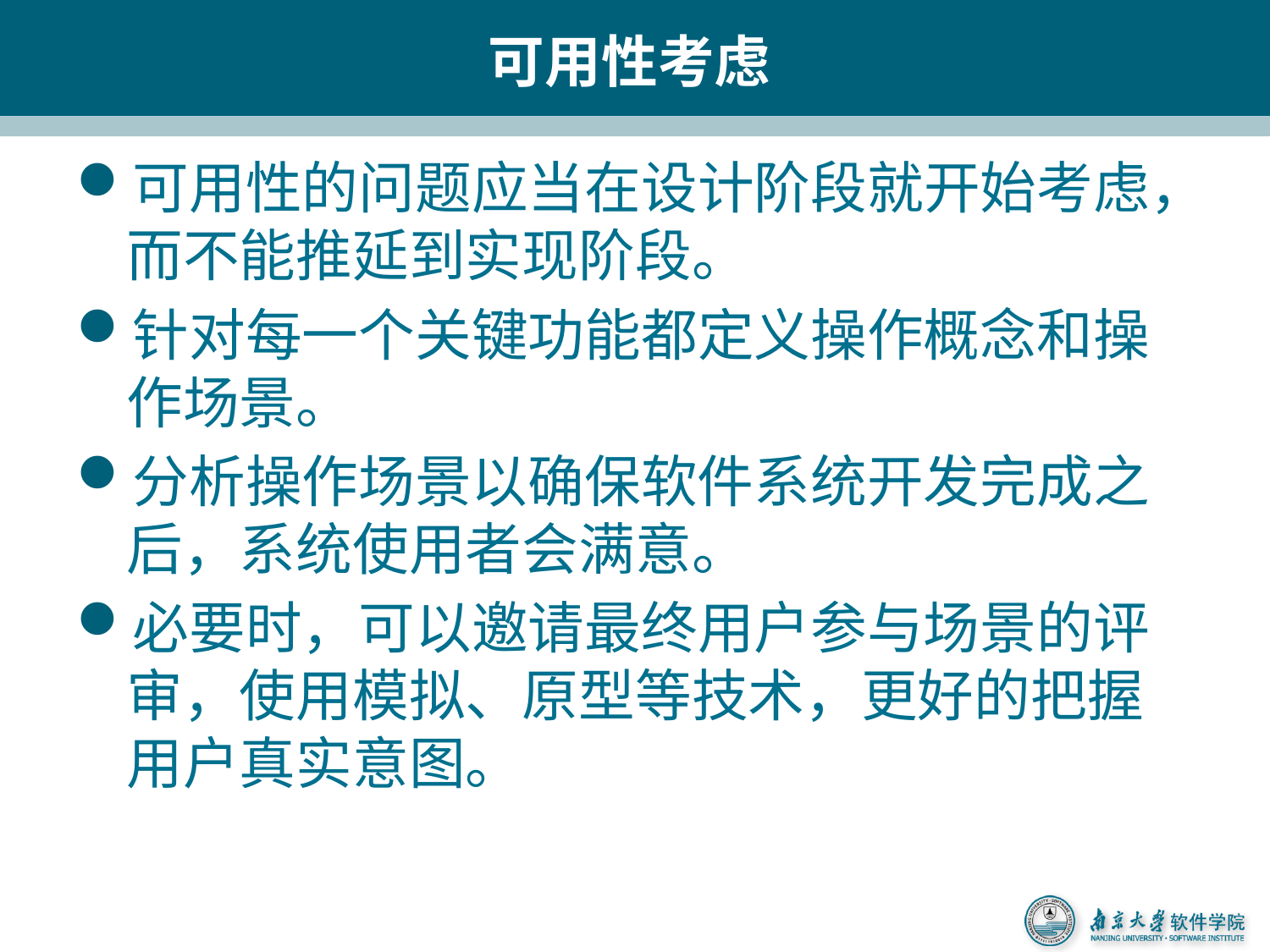

# 可用性考虑
可用性的问题应当在设计阶段就开始考虑，而不能推延到实现阶段。
针对每一个关键功能都定义操作概念和操作场景。
分析操作场景以确保软件系统开发完成之后，系统使用者会满意。
必要时，可以邀请最终用户参与场景的评审，使用模拟、原型等技术，更好的把握用户真实意图。